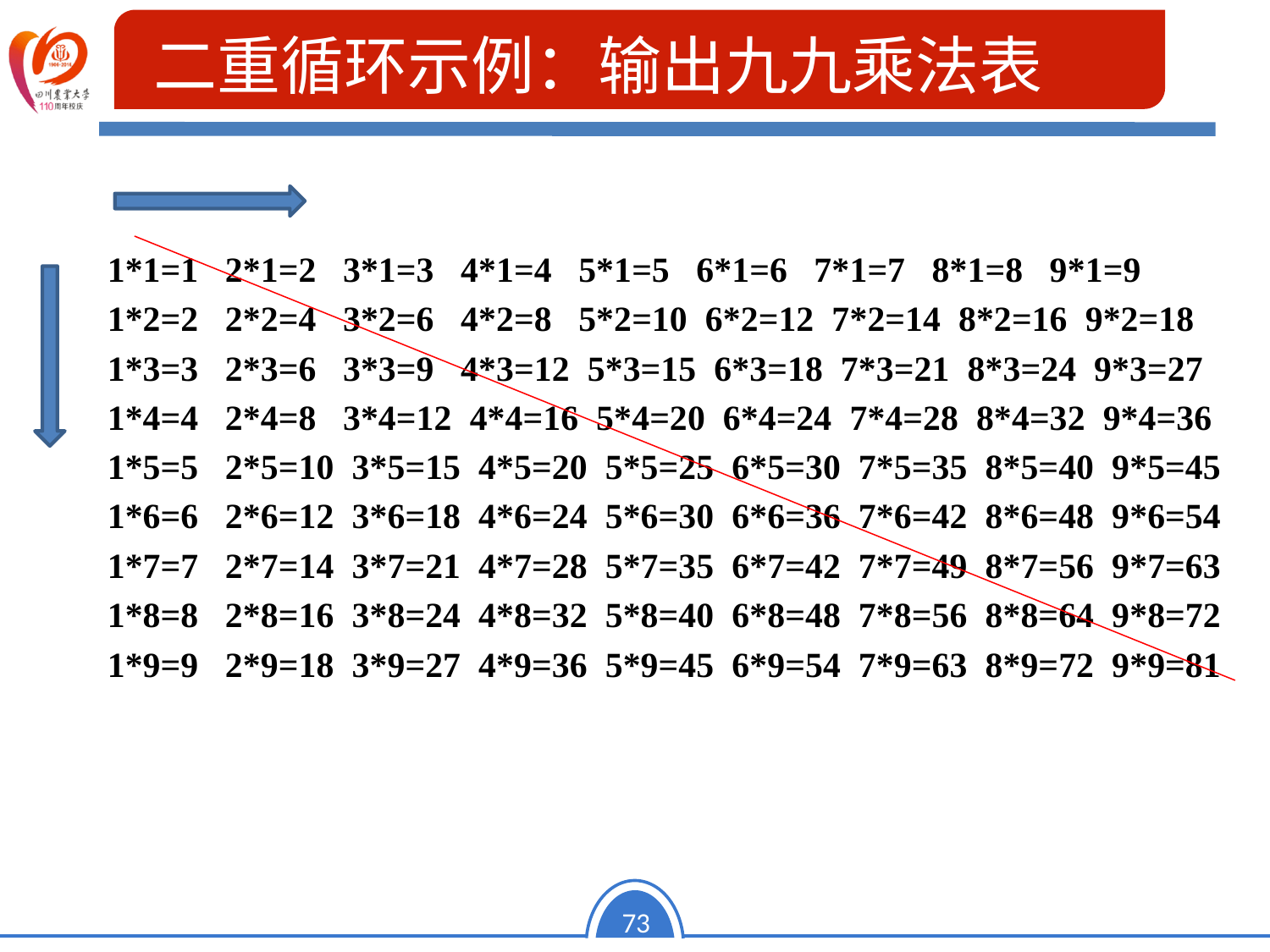

二重循环示例：输出九九乘法表

1*1=1   2*1=2   3*1=3   4*1=4   5*1=5   6*1=6   7*1=7   8*1=8   9*1=9
1*2=2   2*2=4   3*2=6   4*2=8   5*2=10  6*2=12  7*2=14  8*2=16  9*2=18
1*3=3   2*3=6   3*3=9   4*3=12  5*3=15  6*3=18  7*3=21  8*3=24  9*3=27
1*4=4   2*4=8   3*4=12  4*4=16  5*4=20  6*4=24  7*4=28  8*4=32  9*4=36
1*5=5   2*5=10  3*5=15  4*5=20  5*5=25  6*5=30  7*5=35  8*5=40  9*5=45
1*6=6   2*6=12  3*6=18  4*6=24  5*6=30  6*6=36  7*6=42  8*6=48  9*6=54
1*7=7   2*7=14  3*7=21  4*7=28  5*7=35  6*7=42  7*7=49  8*7=56  9*7=63
1*8=8   2*8=16  3*8=24  4*8=32  5*8=40  6*8=48  7*8=56  8*8=64  9*8=72
1*9=9   2*9=18  3*9=27  4*9=36  5*9=45  6*9=54  7*9=63  8*9=72  9*9=81